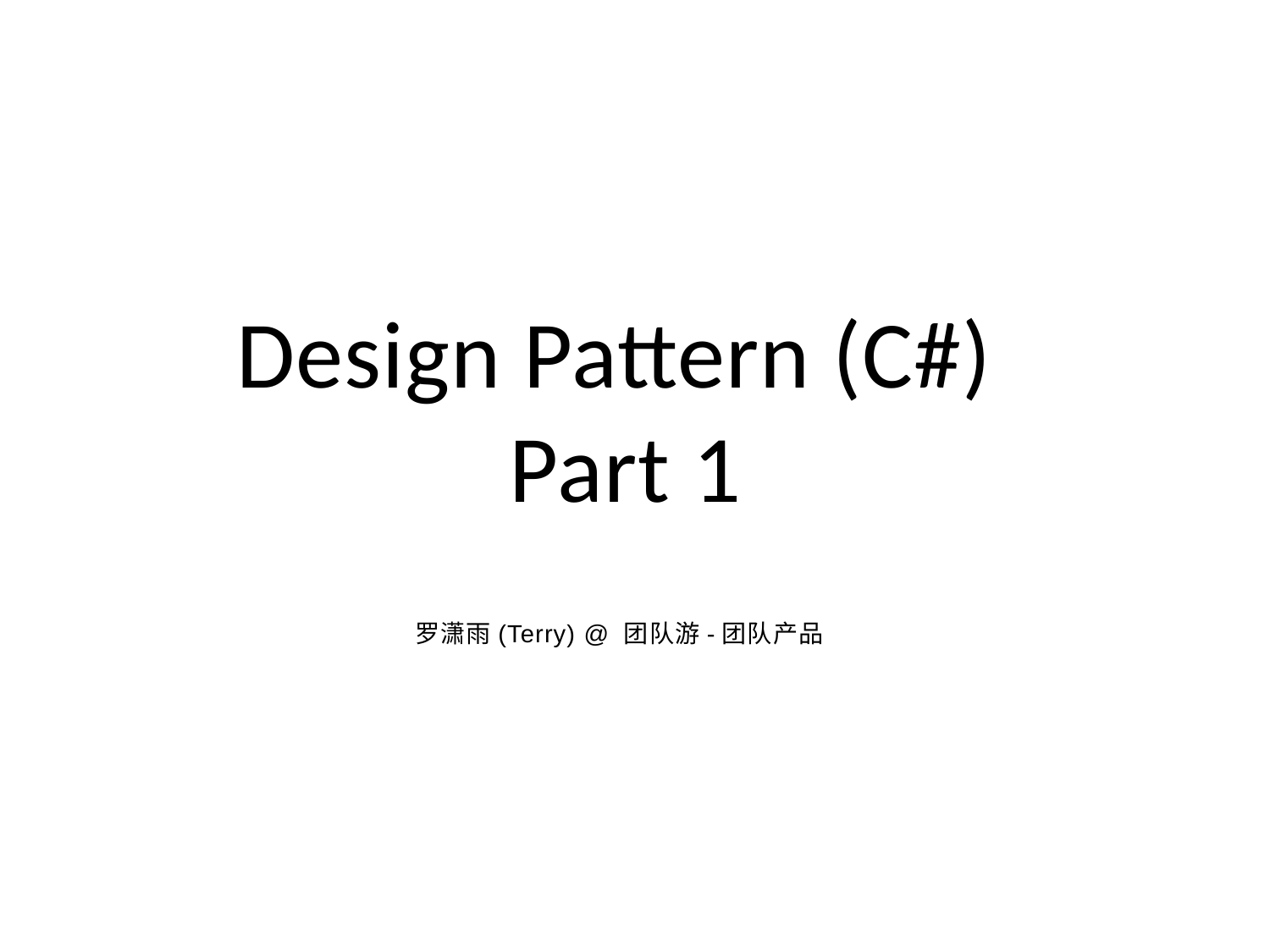

Design Pattern (C#)
Part 1

罗潇雨(Terry) @ 团队游-团队产品